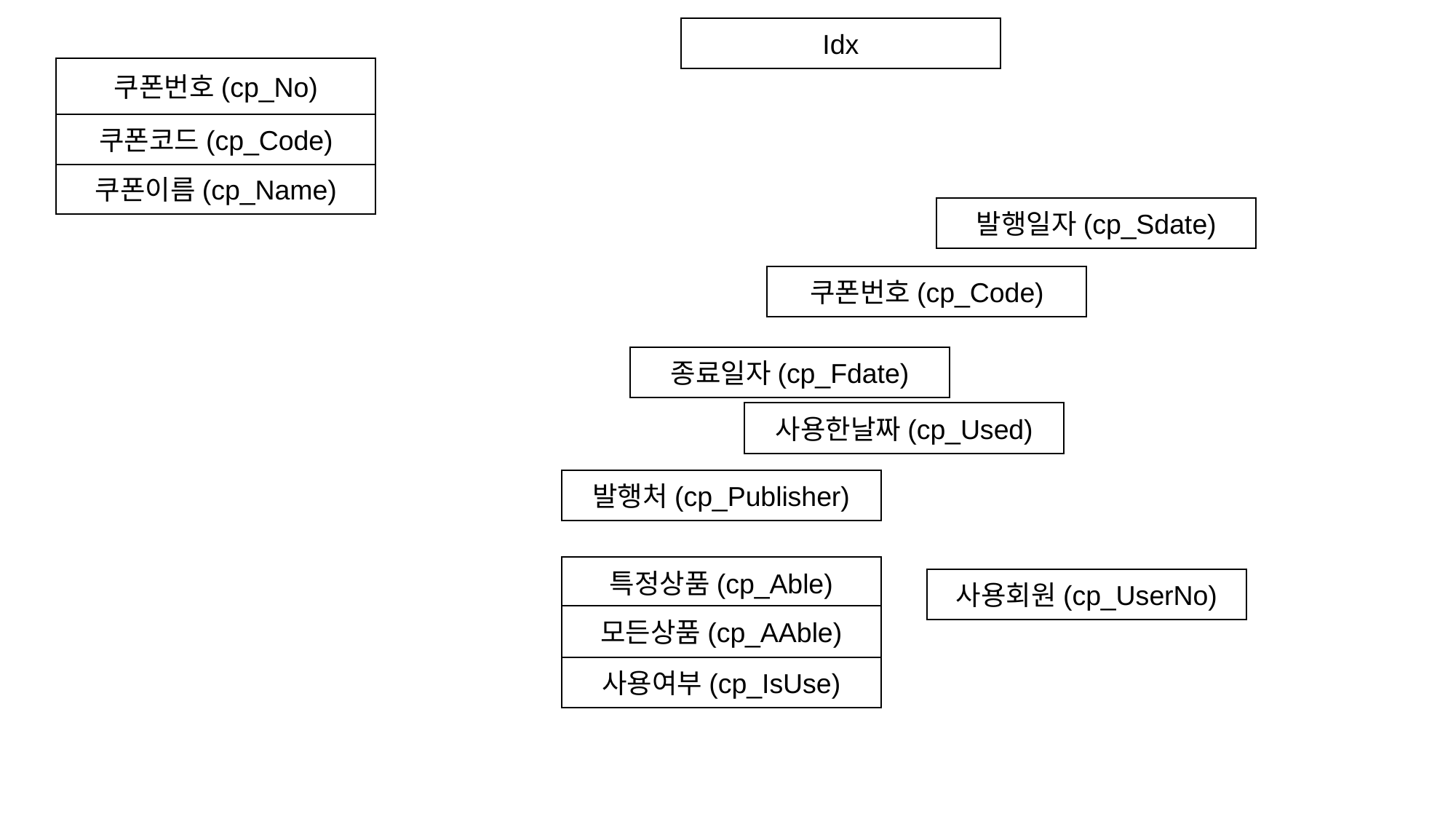

Idx
쿠폰번호(cp_No)
쿠폰코드(cp_Code)
쿠폰이름(cp_Name)
발행일자(cp_Sdate)
쿠폰번호(cp_Code)
종료일자(cp_Fdate)
사용한날짜(cp_Used)
발행처(cp_Publisher)
특정상품(cp_Able)
사용회원(cp_UserNo)
모든상품(cp_AAble)
사용여부(cp_IsUse)